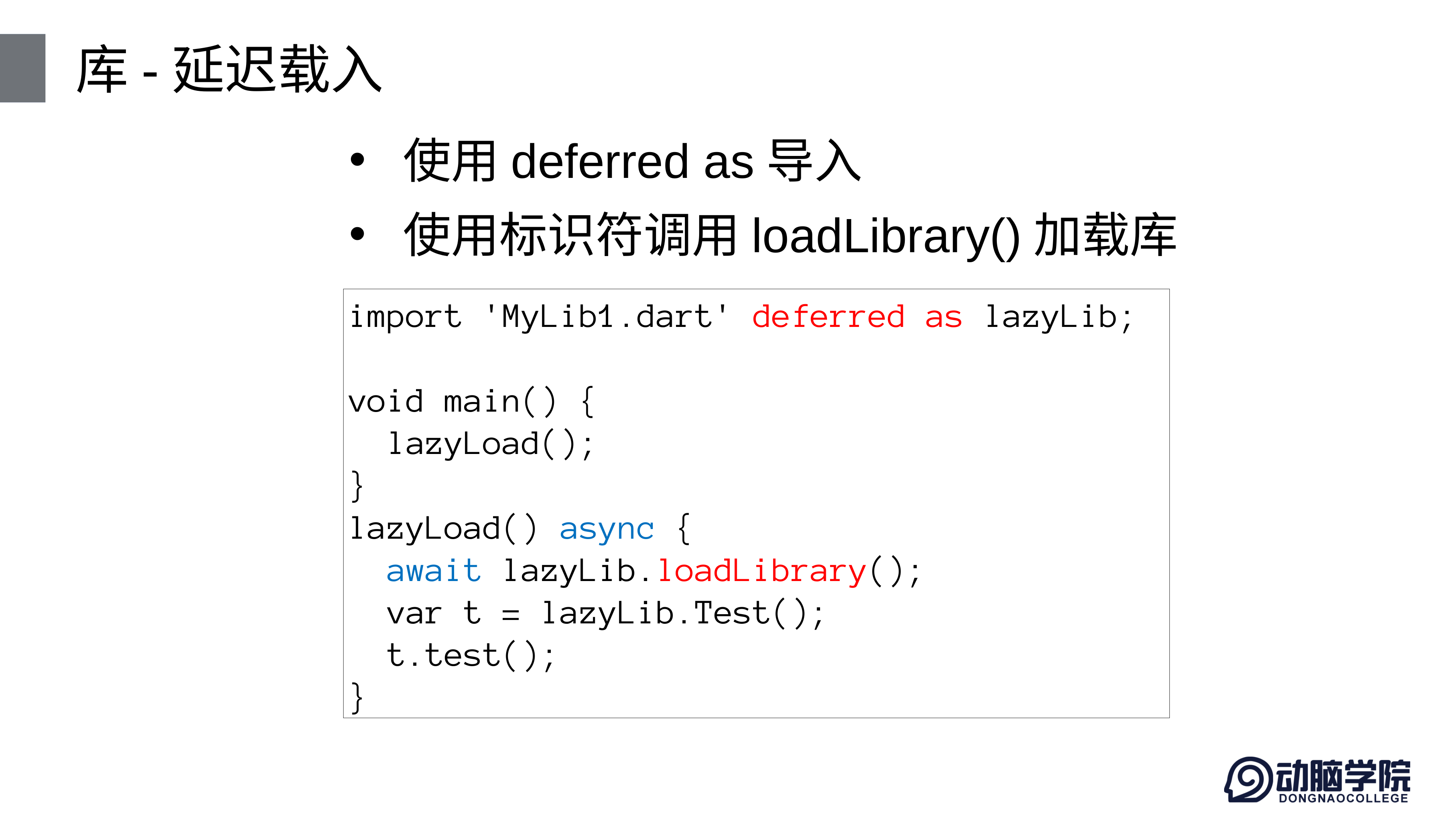

# 库-延迟载入
使用deferred as导入
使用标识符调用loadLibrary()加载库
import 'MyLib1.dart' deferred as lazyLib;

void main() {
  lazyLoad();
}
lazyLoad() async {
  await lazyLib.loadLibrary();
  var t = lazyLib.Test();
  t.test();
}